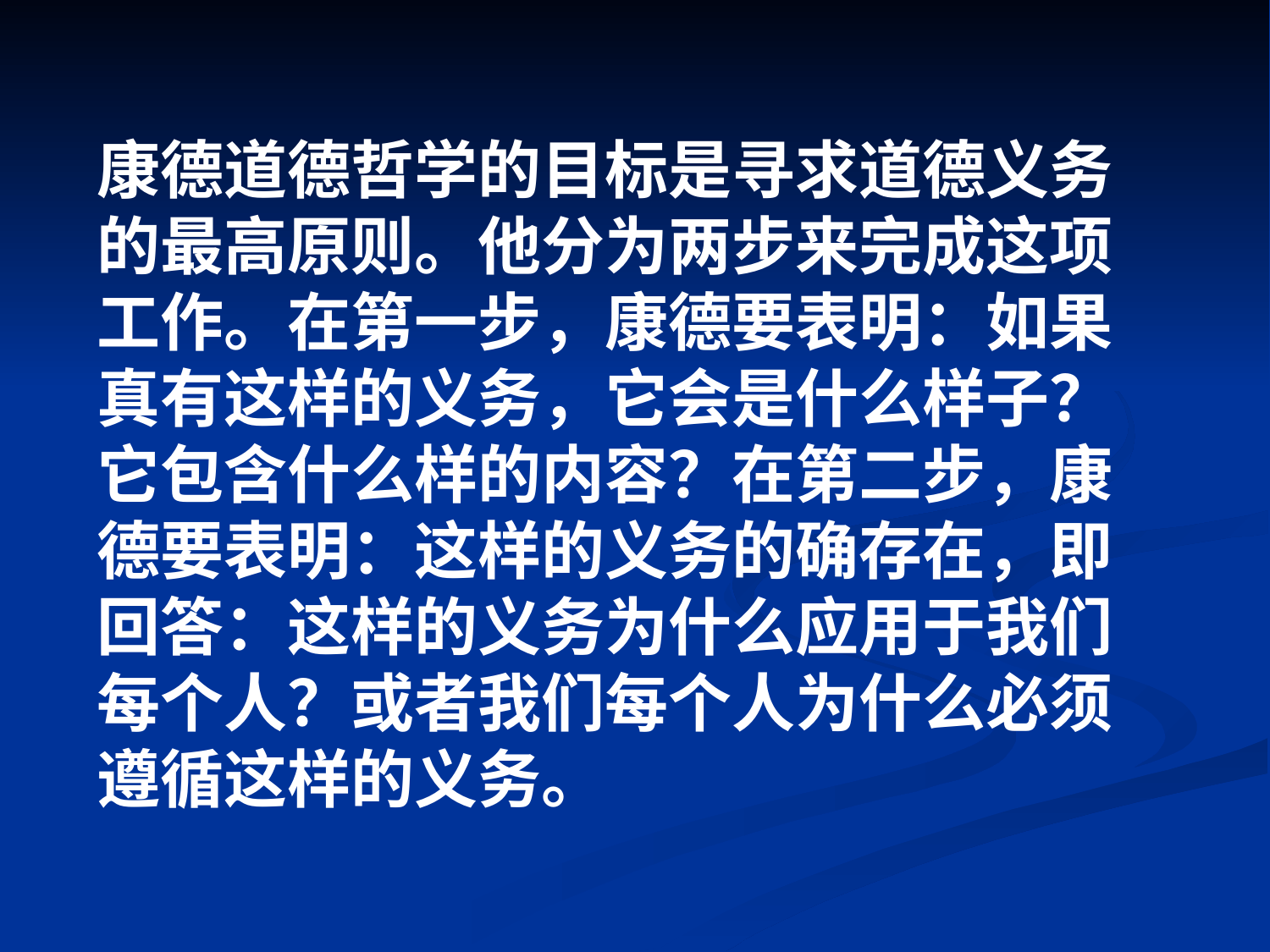

康德道德哲学的目标是寻求道德义务的最高原则。他分为两步来完成这项工作。在第一步，康德要表明：如果真有这样的义务，它会是什么样子？它包含什么样的内容？在第二步，康德要表明：这样的义务的确存在，即回答：这样的义务为什么应用于我们每个人？或者我们每个人为什么必须遵循这样的义务。